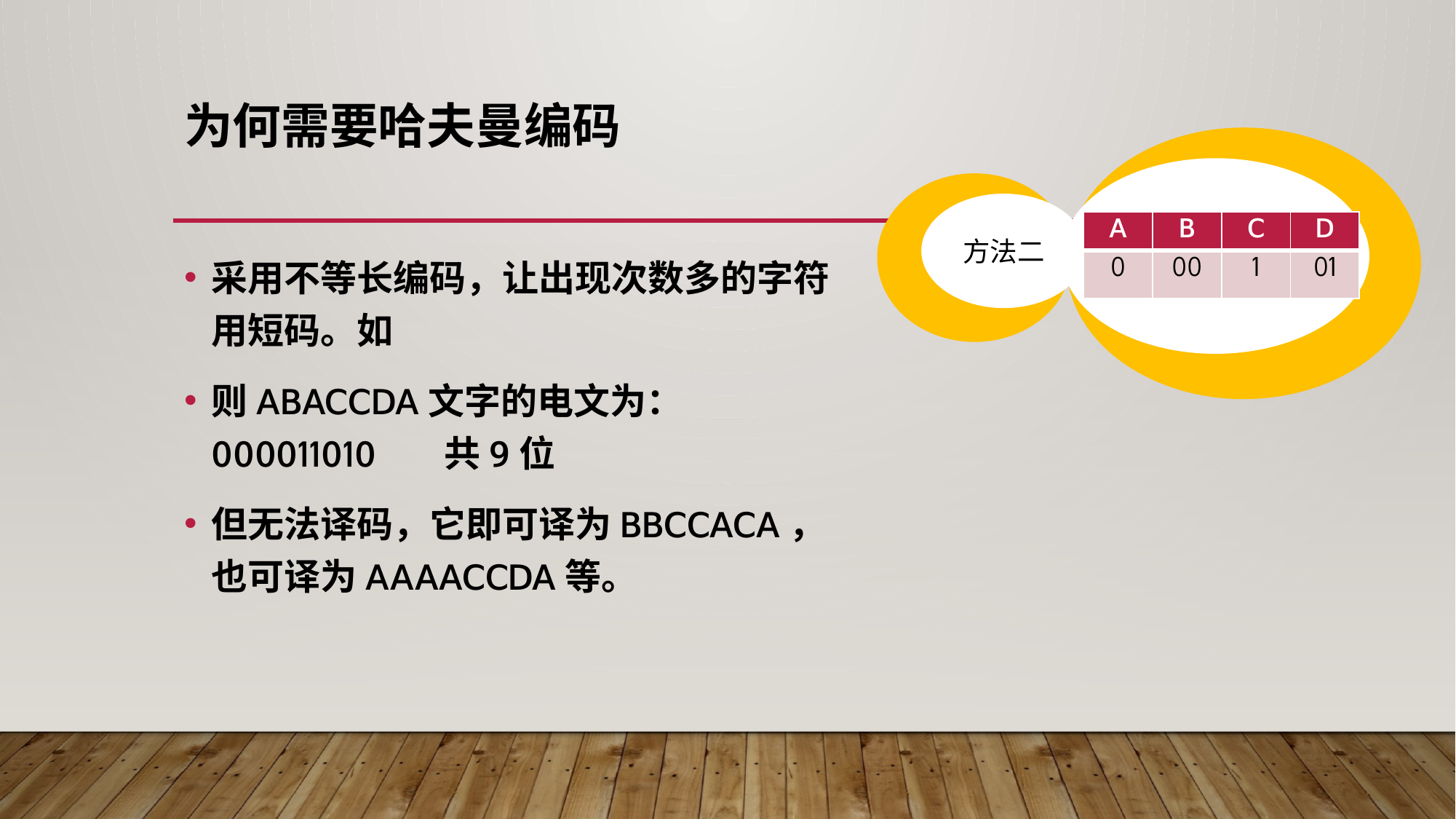

# 为何需要哈夫曼编码

方法二
| A | B | C | D |
| --- | --- | --- | --- |
| 0 | 00 | 1 | 01 |
采用不等长编码，让出现次数多的字符用短码。如
则ABACCDA文字的电文为：000011010     共9位
但无法译码，它即可译为BBCCACA，也可译为AAAACCDA等。